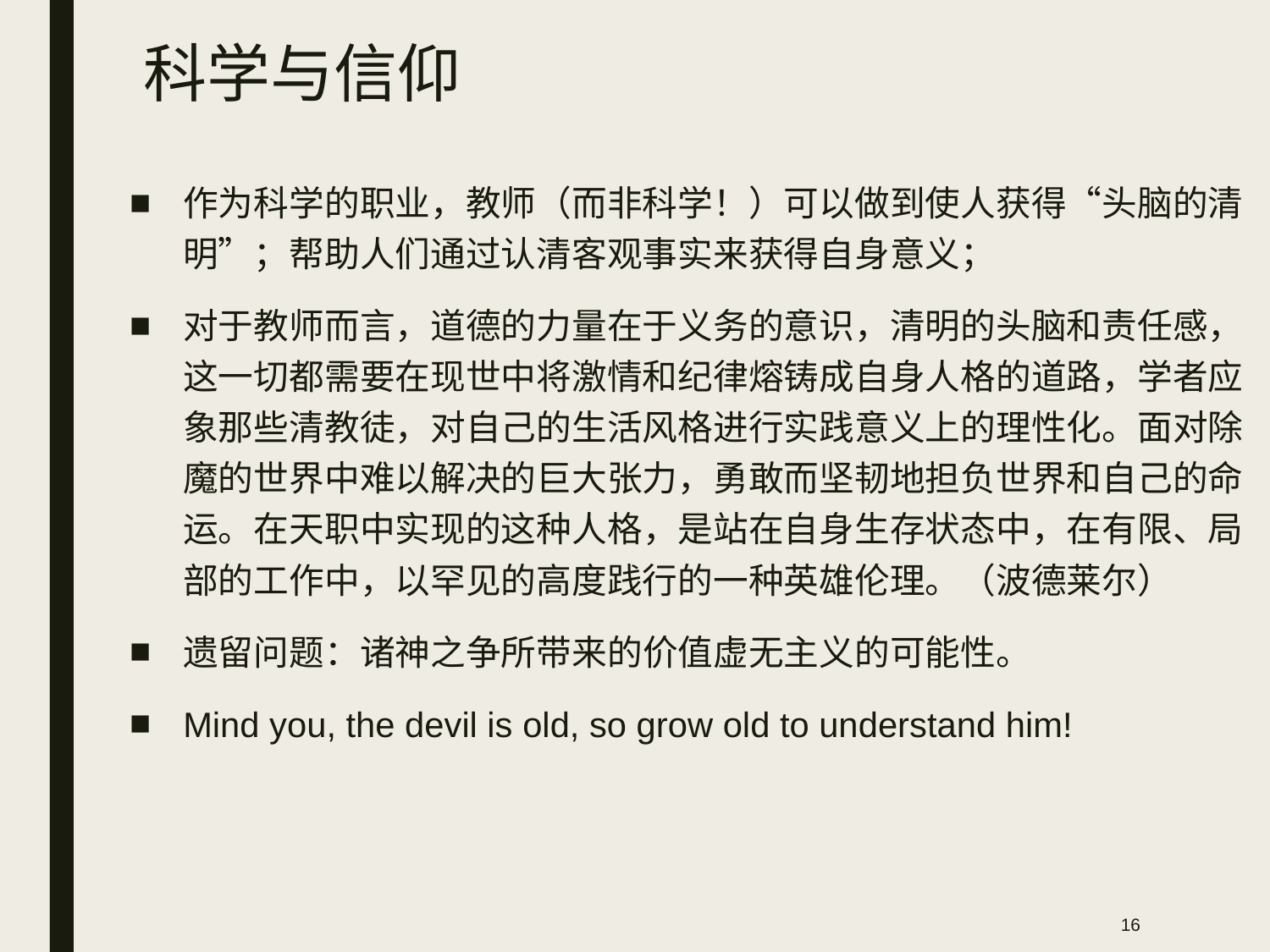

# 科学与信仰
作为科学的职业，教师（而非科学！）可以做到使人获得“头脑的清明”；帮助人们通过认清客观事实来获得自身意义；
对于教师而言，道德的力量在于义务的意识，清明的头脑和责任感，这一切都需要在现世中将激情和纪律熔铸成自身人格的道路，学者应象那些清教徒，对自己的生活风格进行实践意义上的理性化。面对除魔的世界中难以解决的巨大张力，勇敢而坚韧地担负世界和自己的命运。在天职中实现的这种人格，是站在自身生存状态中，在有限、局部的工作中，以罕见的高度践行的一种英雄伦理。（波德莱尔）
遗留问题：诸神之争所带来的价值虚无主义的可能性。
Mind you, the devil is old, so grow old to understand him!
16